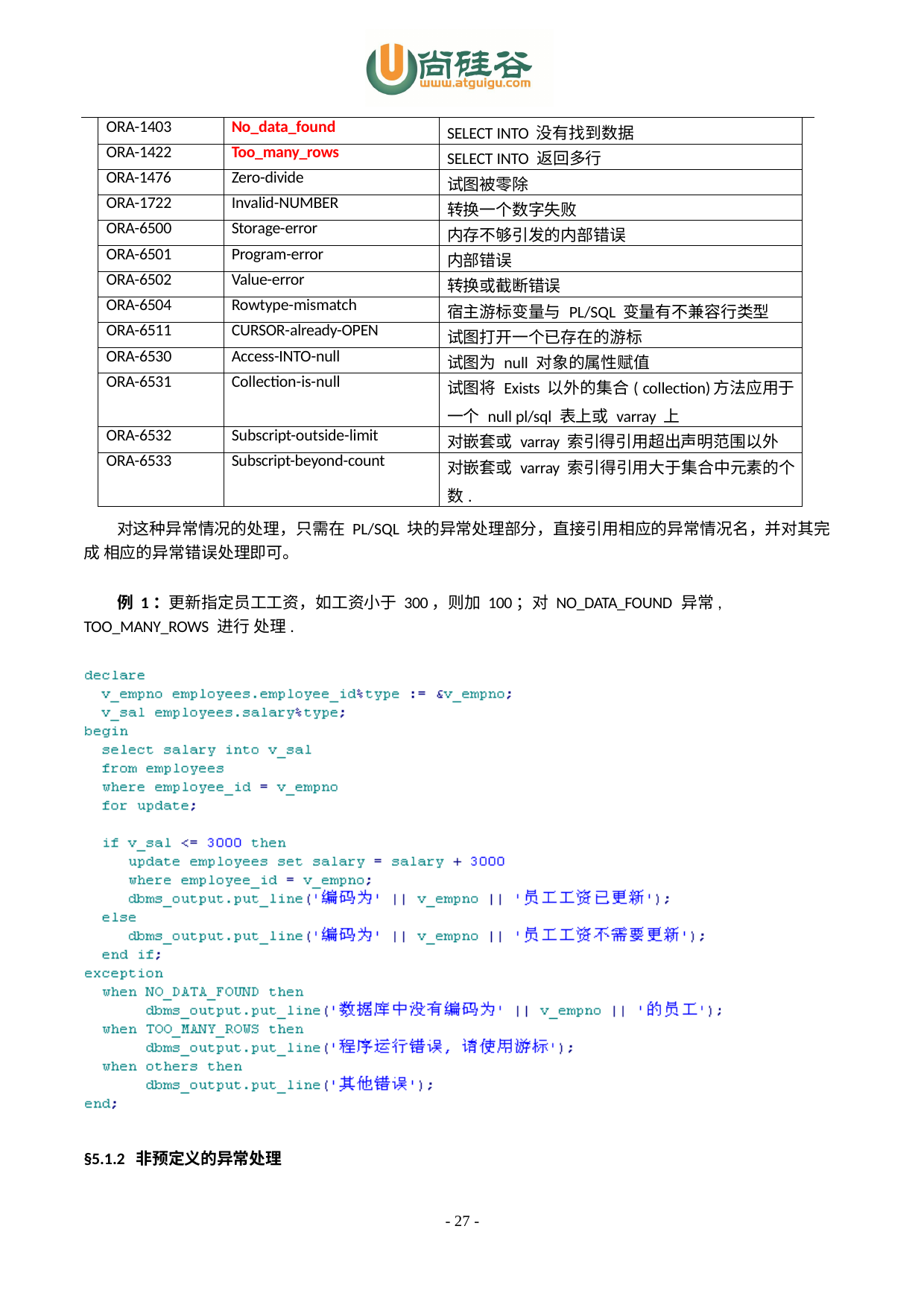

|  | ORA-1403 | No\_data\_found | SELECT INTO 没有找到数据 |
| --- | --- | --- | --- |
|  | ORA-1422 | Too\_many\_rows | SELECT INTO 返回多行 |
|  | ORA-1476 | Zero-divide | 试图被零除 |
|  | ORA-1722 | Invalid-NUMBER | 转换一个数字失败 |
|  | ORA-6500 | Storage-error | 内存不够引发的内部错误 |
|  | ORA-6501 | Program-error | 内部错误 |
|  | ORA-6502 | Value-error | 转换或截断错误 |
|  | ORA-6504 | Rowtype-mismatch | 宿主游标变量与 PL/SQL 变量有不兼容行类型 |
|  | ORA-6511 | CURSOR-already-OPEN | 试图打开一个已存在的游标 |
|  | ORA-6530 | Access-INTO-null | 试图为 null 对象的属性赋值 |
|  | ORA-6531 | Collection-is-null | 试图将 Exists 以外的集合( collection)方法应用于 一个 null pl/sql 表上或 varray 上 |
|  | ORA-6532 | Subscript-outside-limit | 对嵌套或 varray 索引得引用超出声明范围以外 |
|  | ORA-6533 | Subscript-beyond-count | 对嵌套或 varray 索引得引用大于集合中元素的个 数. |
对这种异常情况的处理，只需在PL/SQL 块的异常处理部分，直接引用相应的异常情况名，并对其完成 相应的异常错误处理即可。

例 1：更新指定员工工资，如工资小于 300，则加 100；对 NO_DATA_FOUND 异常, TOO_MANY_ROWS 进行 处理.

§5.1.2 非预定义的异常处理
- 27 -